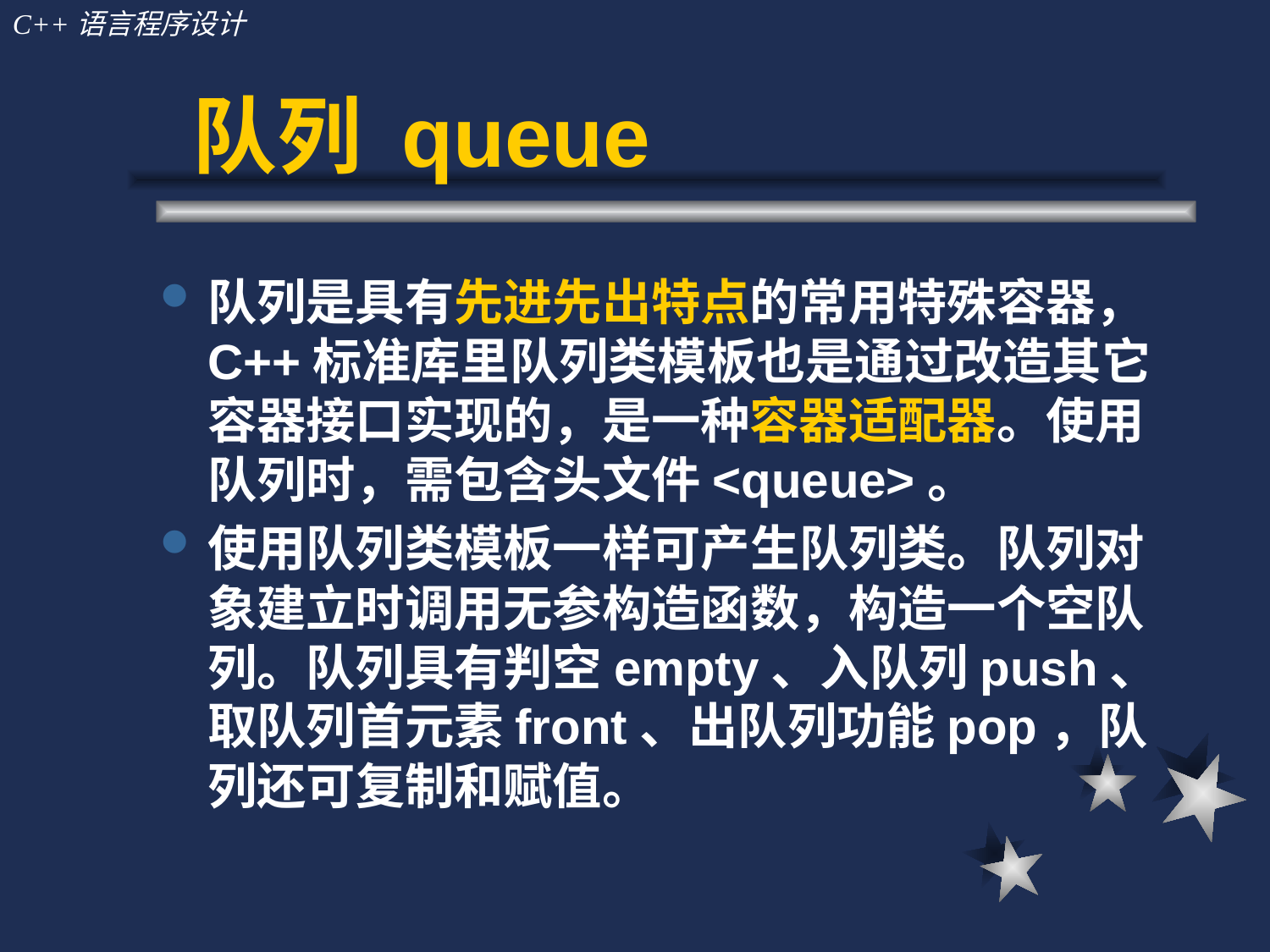

# 队列 queue
队列是具有先进先出特点的常用特殊容器，C++标准库里队列类模板也是通过改造其它容器接口实现的，是一种容器适配器。使用队列时，需包含头文件<queue>。
使用队列类模板一样可产生队列类。队列对象建立时调用无参构造函数，构造一个空队列。队列具有判空empty、入队列push、取队列首元素front、出队列功能pop，队列还可复制和赋值。